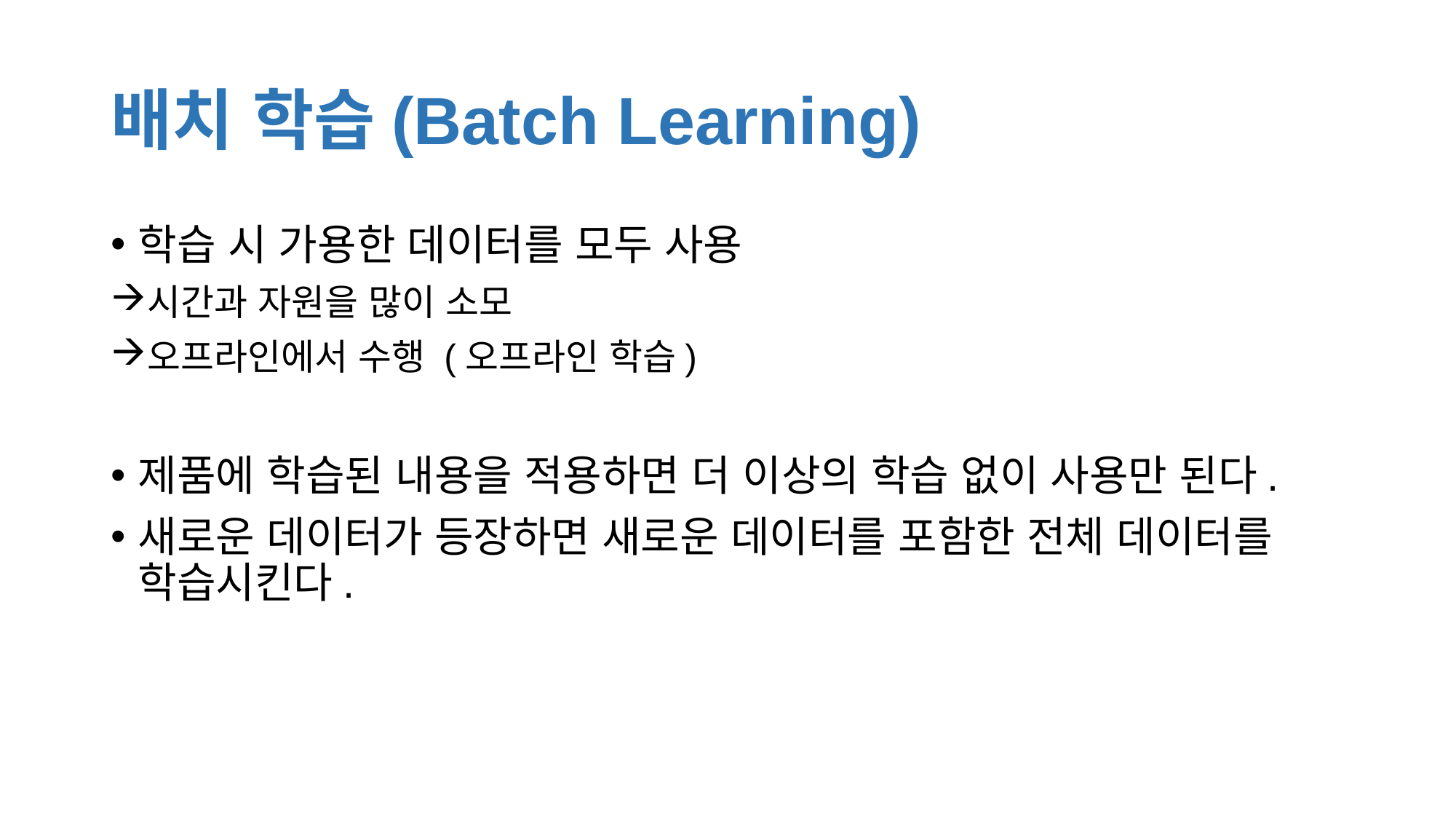

# 배치 학습(Batch Learning)
학습 시 가용한 데이터를 모두 사용
시간과 자원을 많이 소모
오프라인에서 수행 (오프라인 학습)

제품에 학습된 내용을 적용하면 더 이상의 학습 없이 사용만 된다.
새로운 데이터가 등장하면 새로운 데이터를 포함한 전체 데이터를 학습시킨다.